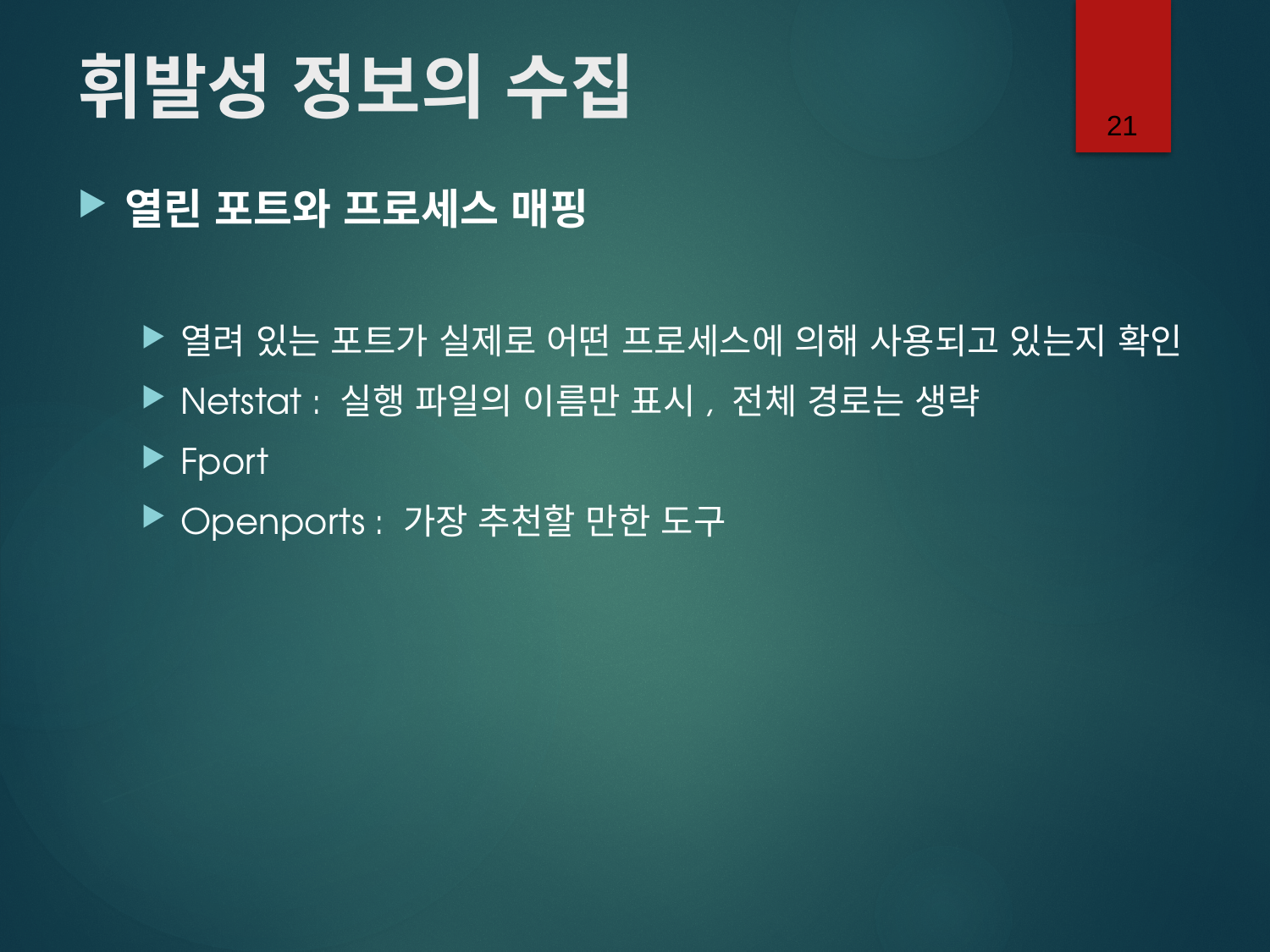

# 휘발성 정보의 수집
21
열린 포트와 프로세스 매핑

열려 있는 포트가 실제로 어떤 프로세스에 의해 사용되고 있는지 확인
Netstat : 실행 파일의 이름만 표시, 전체 경로는 생략
Fport
Openports : 가장 추천할 만한 도구